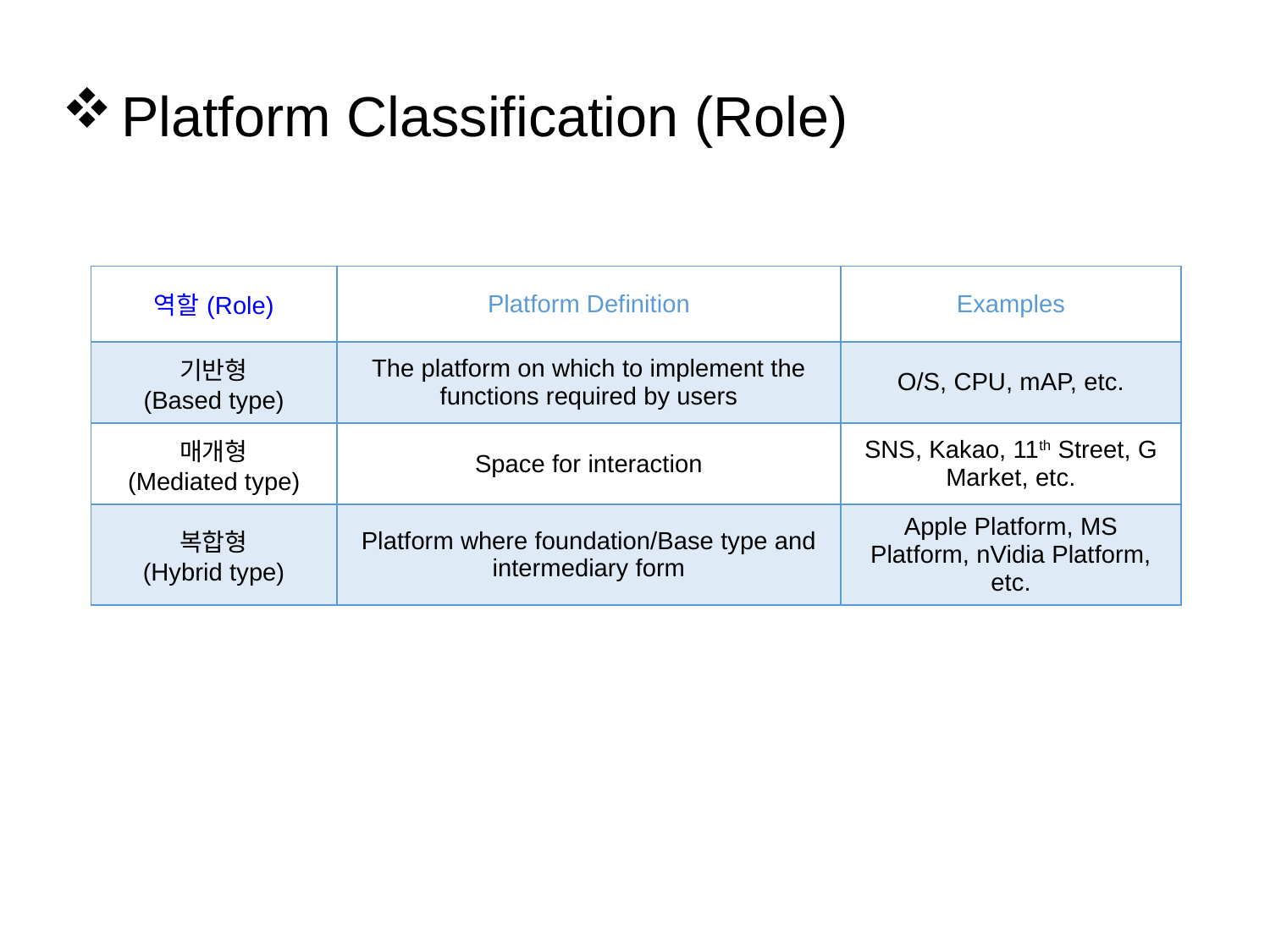

Platform Classification (Role)
| 역할(Role) | Platform Definition | Examples |
| --- | --- | --- |
| 기반형 (Based type) | The platform on which to implement the functions required by users | O/S, CPU, mAP, etc. |
| 매개형 (Mediated type) | Space for interaction | SNS, Kakao, 11th Street, G Market, etc. |
| 복합형 (Hybrid type) | Platform where foundation/Base type and intermediary form | Apple Platform, MS Platform, nVidia Platform, etc. |